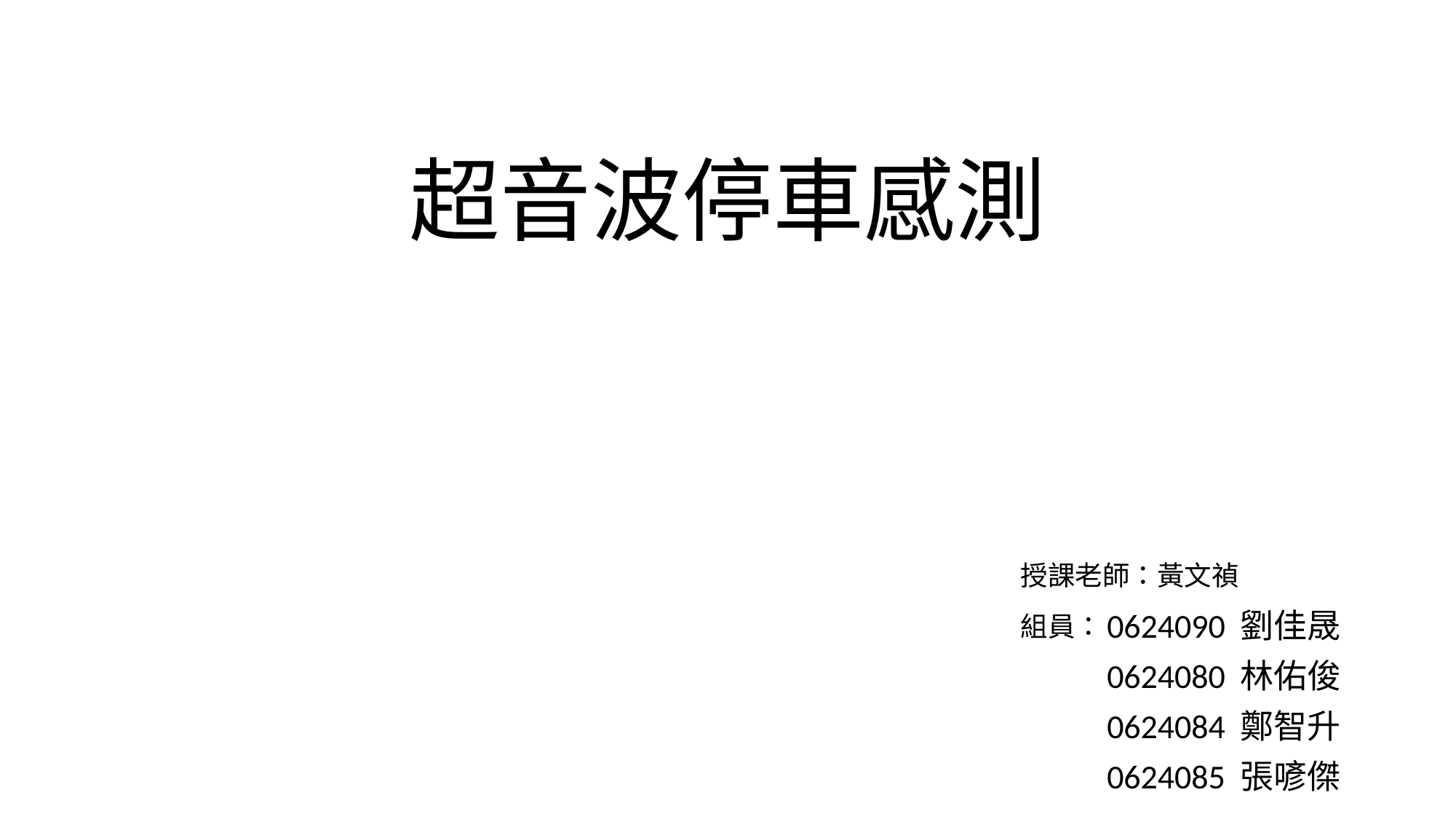

# 超音波停車感測
授課老師：黃文禎
組員：
0624090 劉佳晟
0624080 林佑俊
0624084 鄭智升
0624085 張喭傑